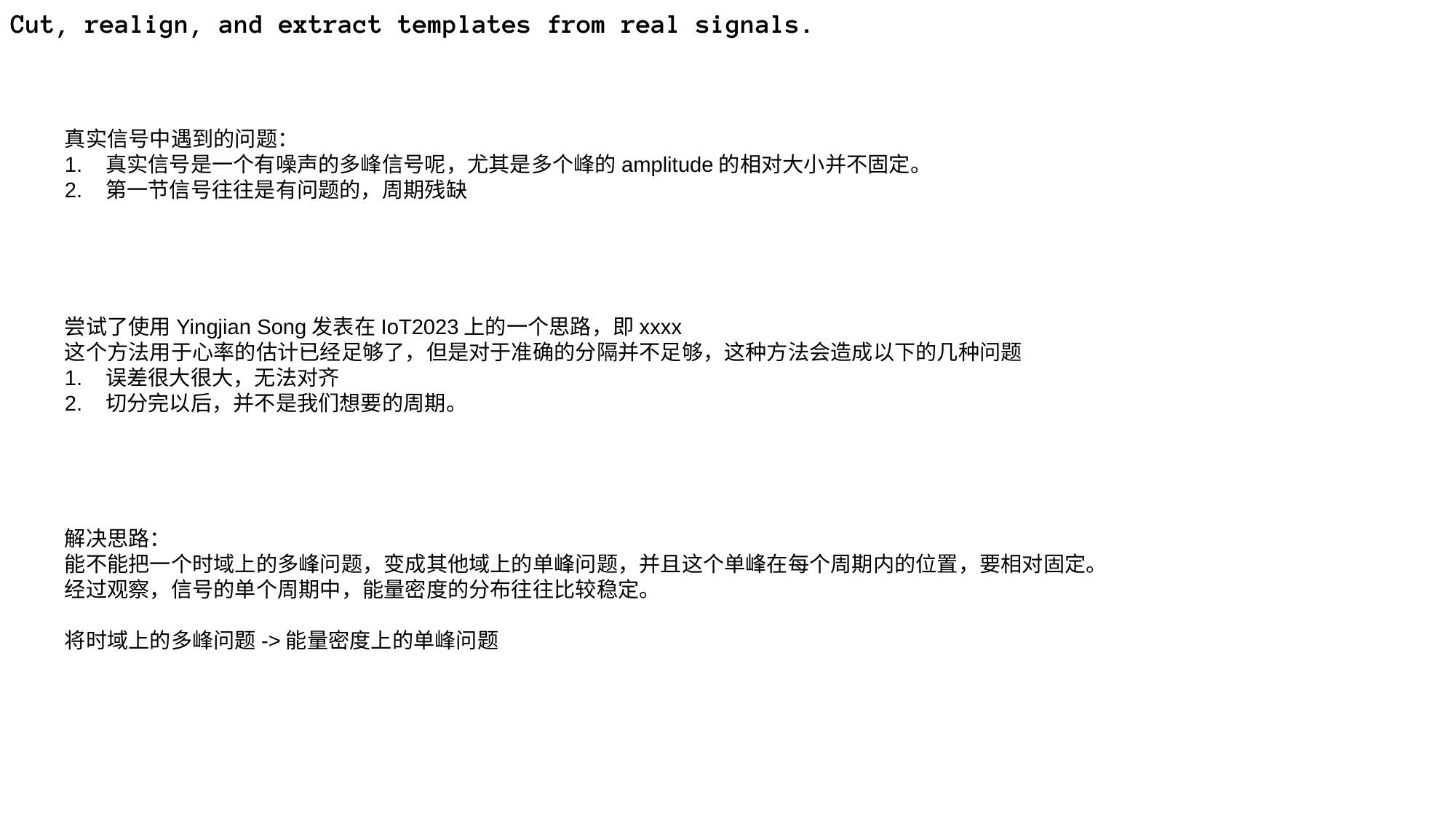

Cut, realign, and extract templates from real signals.
真实信号中遇到的问题：
真实信号是一个有噪声的多峰信号呢，尤其是多个峰的amplitude的相对大小并不固定。
第一节信号往往是有问题的，周期残缺
尝试了使用Yingjian Song发表在IoT2023上的一个思路，即xxxx
这个方法用于心率的估计已经足够了，但是对于准确的分隔并不足够，这种方法会造成以下的几种问题
误差很大很大，无法对齐
切分完以后，并不是我们想要的周期。

解决思路：
能不能把一个时域上的多峰问题，变成其他域上的单峰问题，并且这个单峰在每个周期内的位置，要相对固定。
经过观察，信号的单个周期中，能量密度的分布往往比较稳定。

将时域上的多峰问题->能量密度上的单峰问题